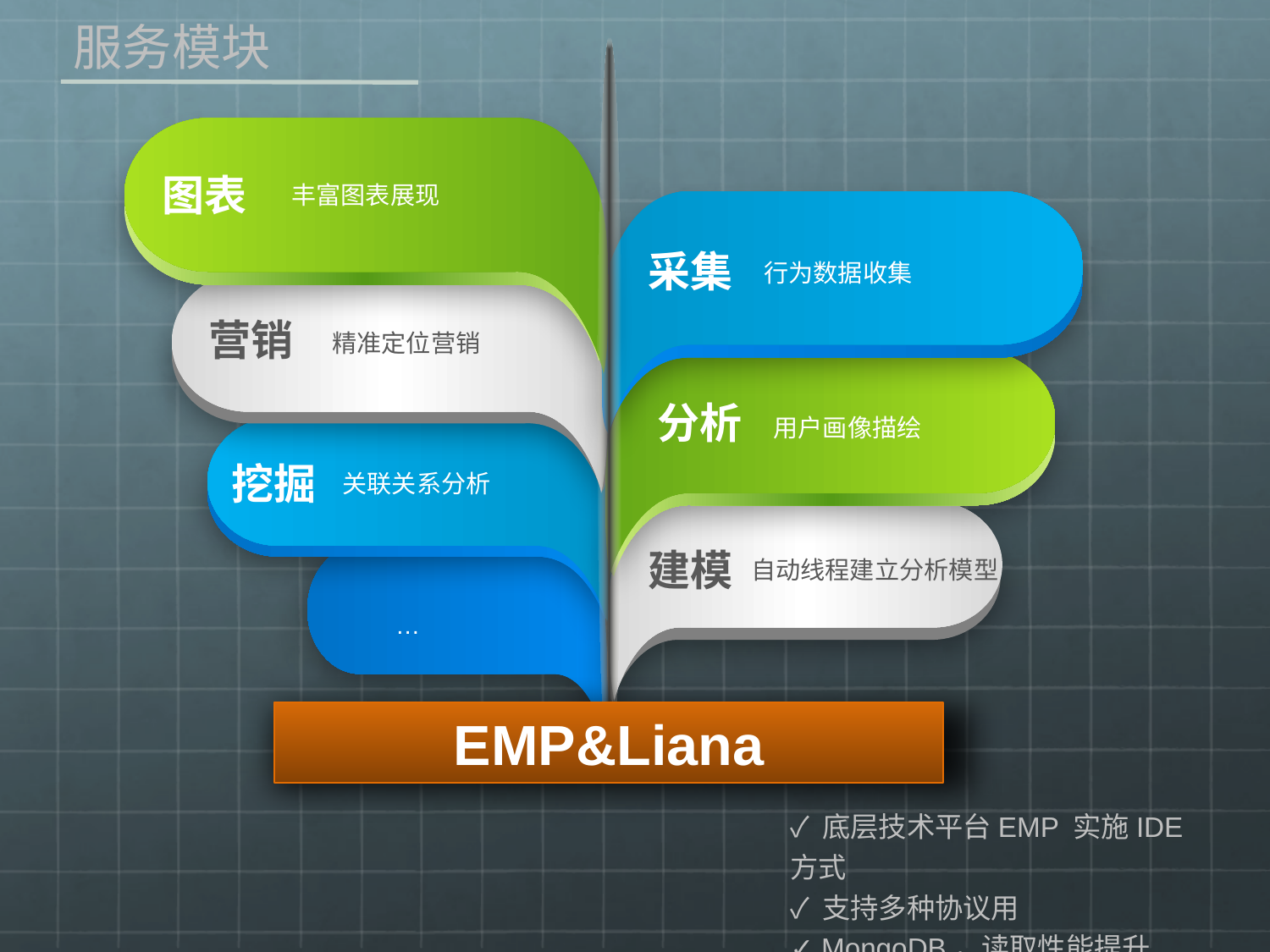

服务模块

图表
丰富图表展现

采集
行为数据收集

营销
精准定位营销

分析
用户画像描绘

挖掘
关联关系分析

建模
自动线程建立分析模型
EMP&Liana

…
✓ 底层技术平台EMP 实施IDE方式
✓ 支持多种协议用
✓ MongoDB，读取性能提升